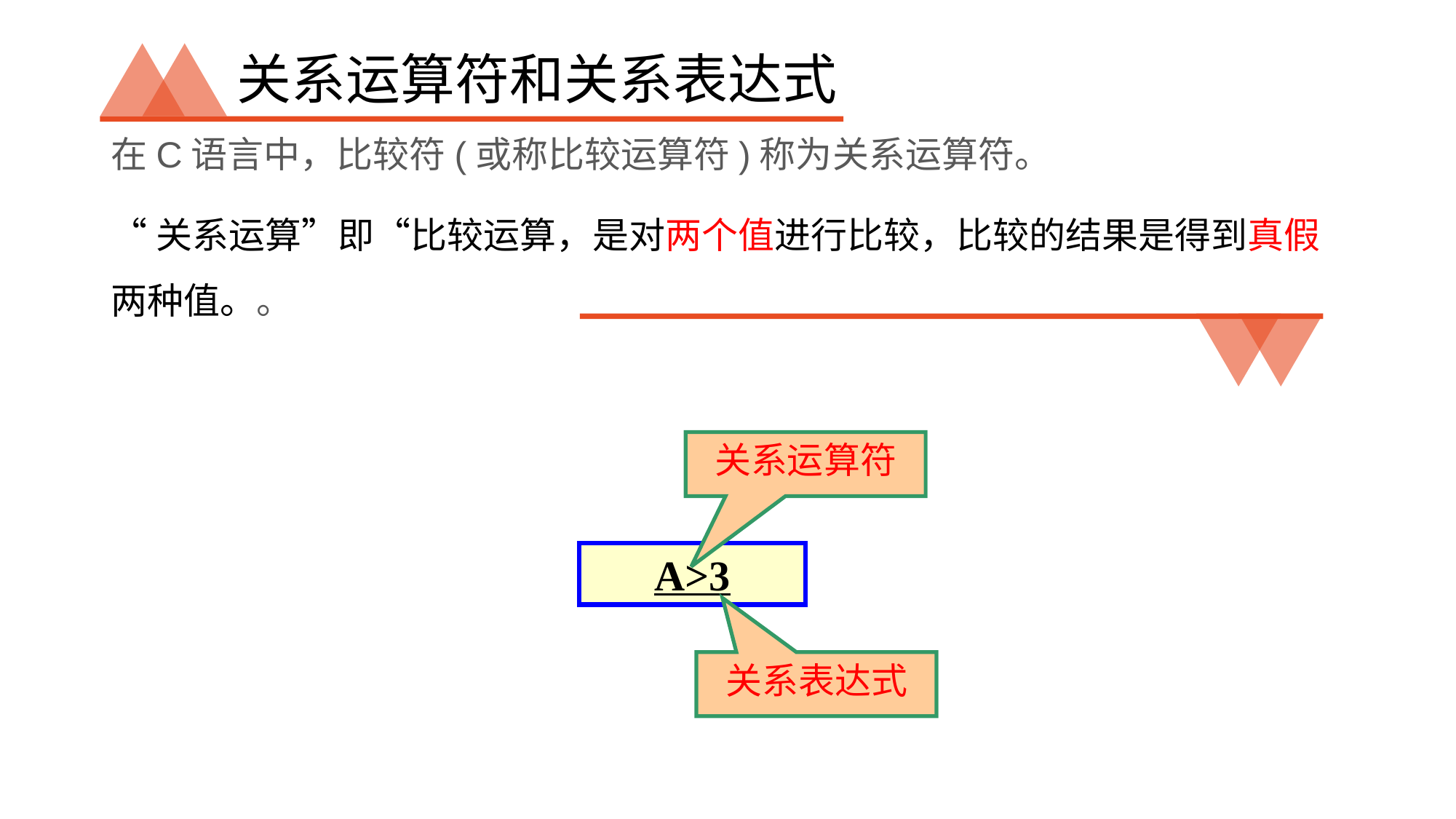

# 关系运算符和关系表达式

在C语言中，比较符(或称比较运算符)称为关系运算符。
“关系运算”即“比较运算，是对两个值进行比较，比较的结果是得到真假两种值。。

关系运算符
A>3
关系表达式